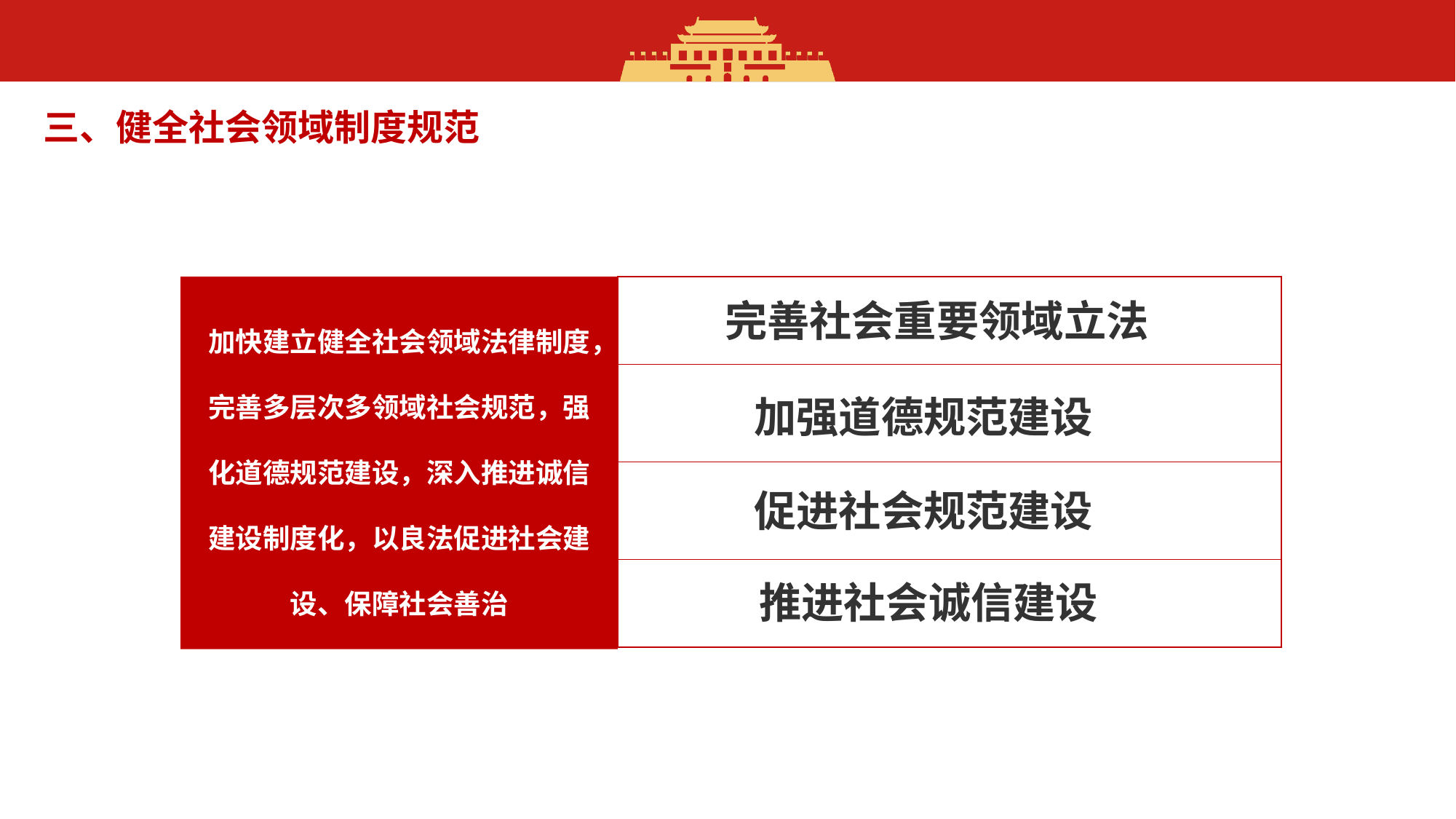

完善社会重要领域立法
加强道德规范建设
促进社会规范建设
推进社会诚信建设

加快建立健全社会领域法律制度，完善多层次多领域社会规范，强化道德规范建设，深入推进诚信建设制度化，以良法促进社会建设、保障社会善治